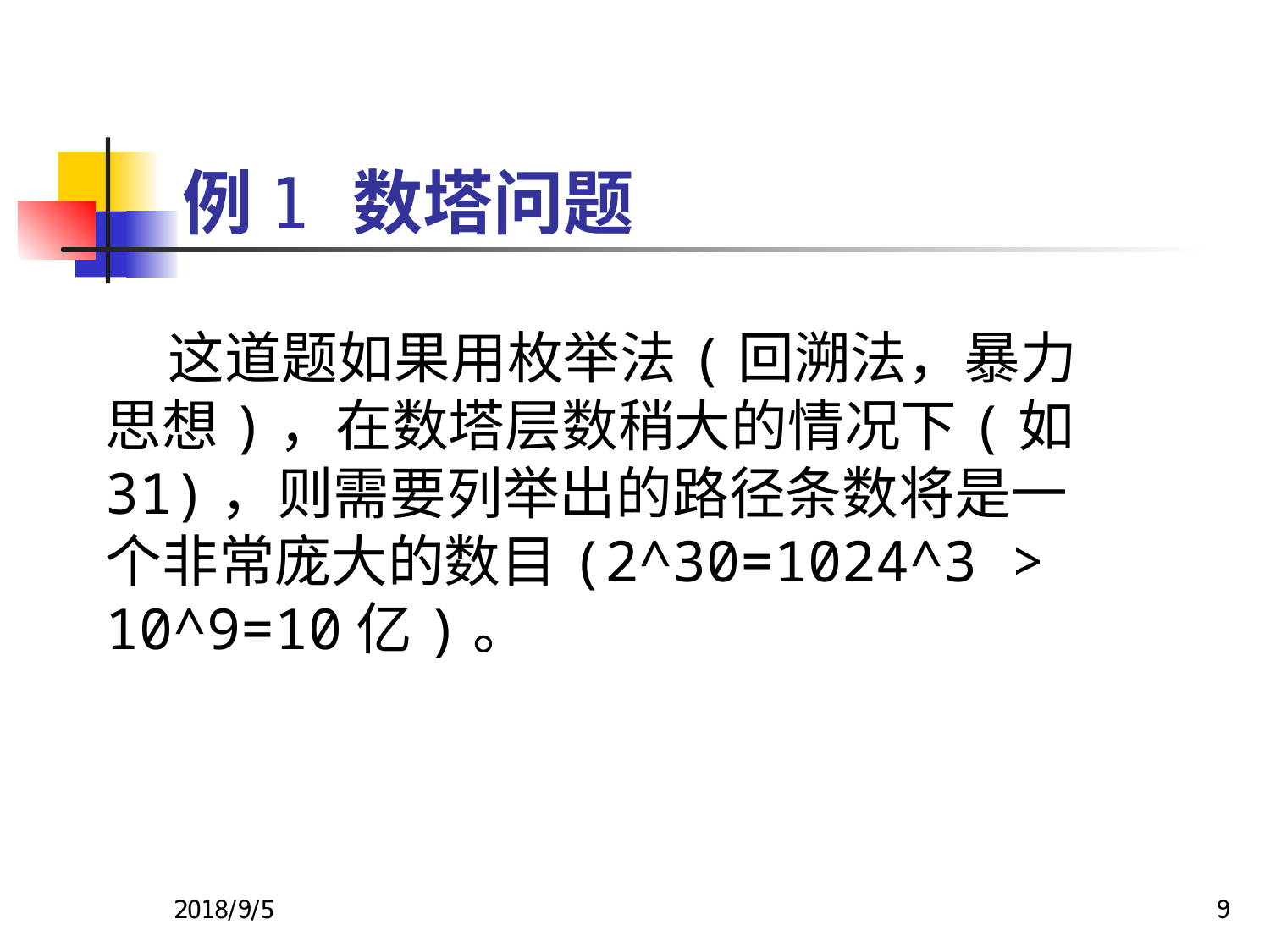

例1 数塔问题
这道题如果用枚举法(回溯法，暴力思想)，在数塔层数稍大的情况下(如31)，则需要列举出的路径条数将是一个非常庞大的数目(2^30=1024^3 > 10^9=10亿)。
2018/9/5
9